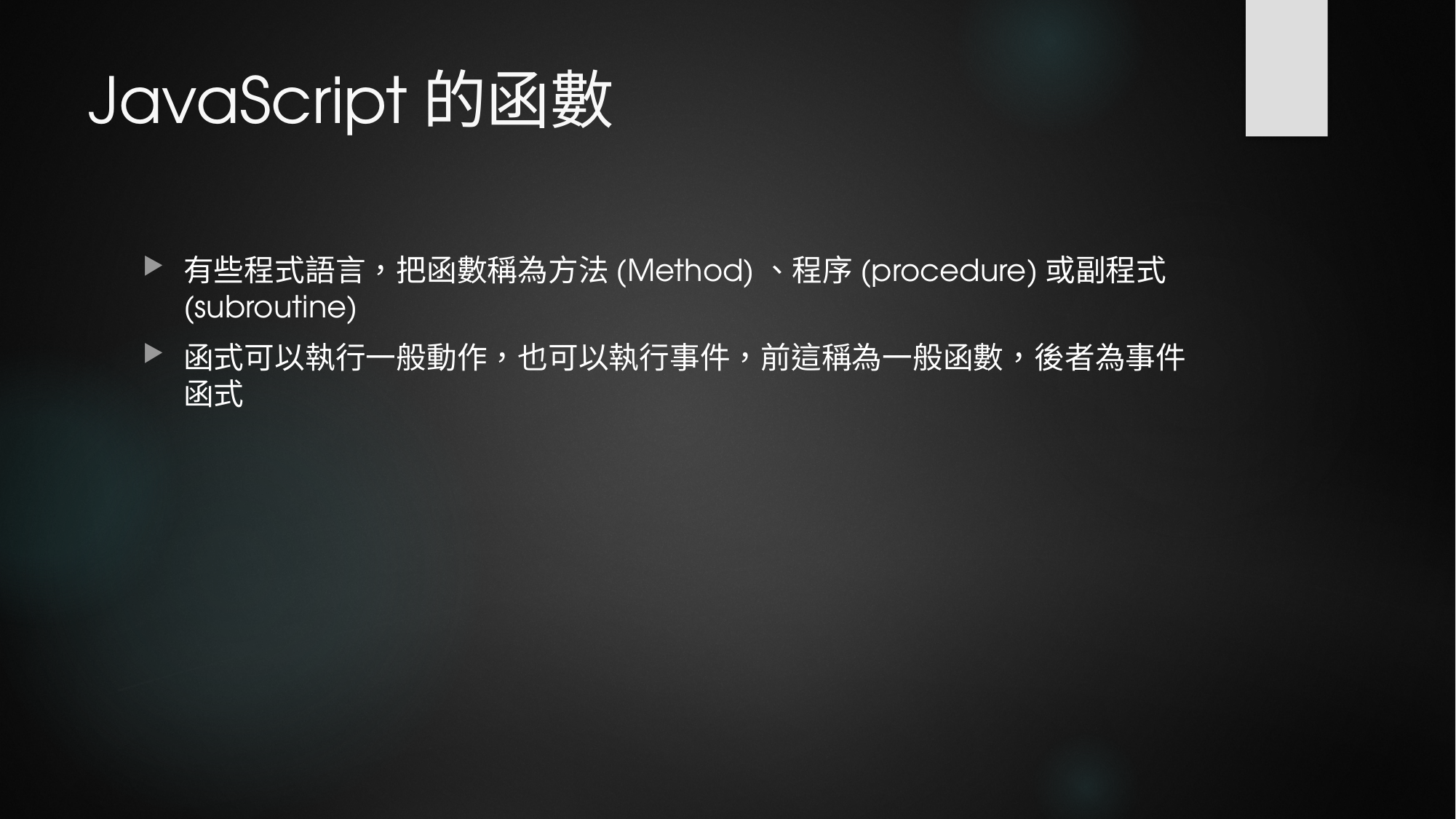

# JavaScript的函數
有些程式語言，把函數稱為方法(Method)、程序(procedure)或副程式(subroutine)
函式可以執行一般動作，也可以執行事件，前這稱為一般函數，後者為事件函式